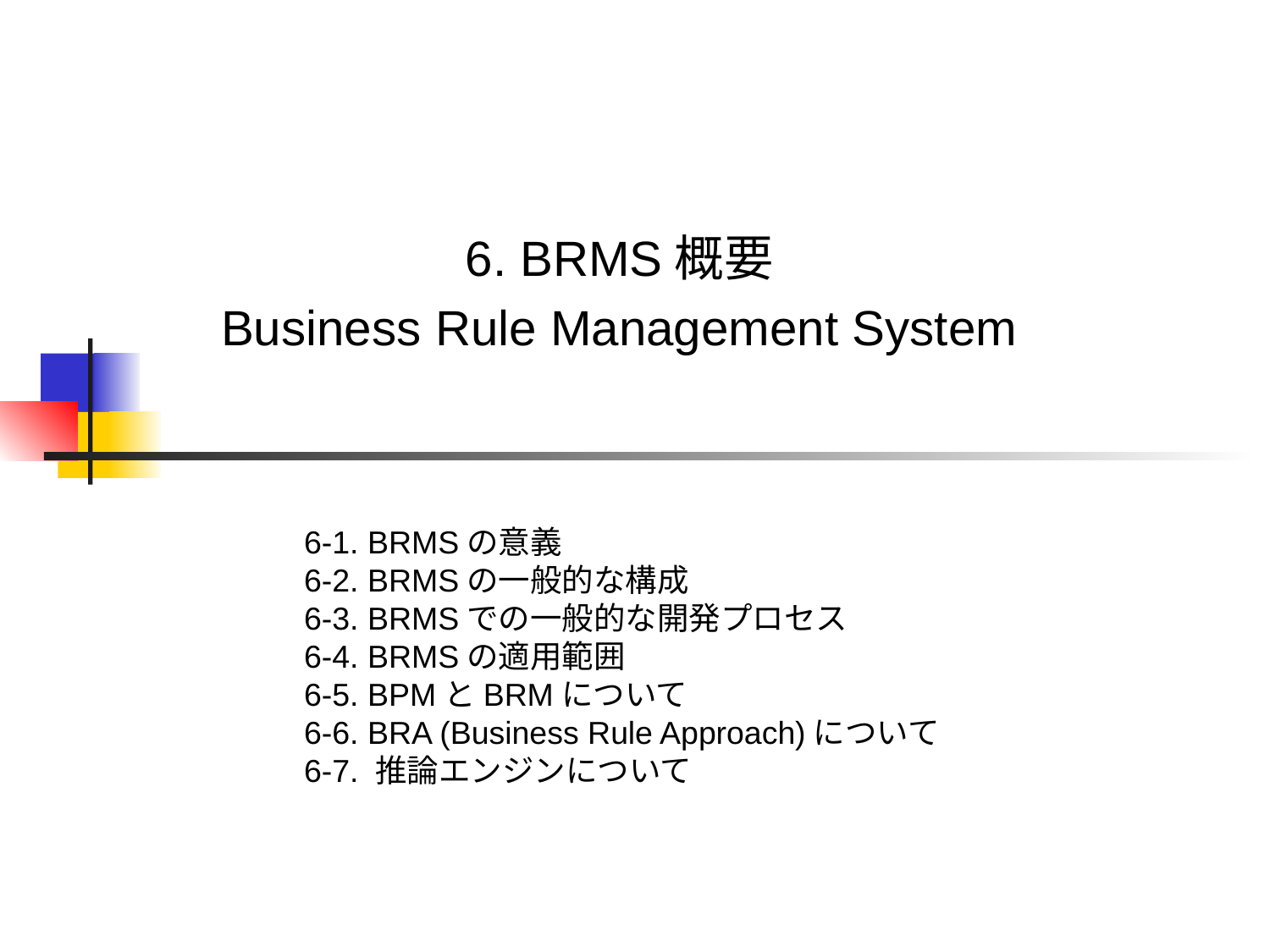

6. BRMS概要
Business Rule Management System
6-1. BRMSの意義
6-2. BRMSの一般的な構成
6-3. BRMSでの一般的な開発プロセス
6-4. BRMSの適用範囲
6-5. BPMとBRMについて
6-6. BRA (Business Rule Approach)について
6-7. 推論エンジンについて